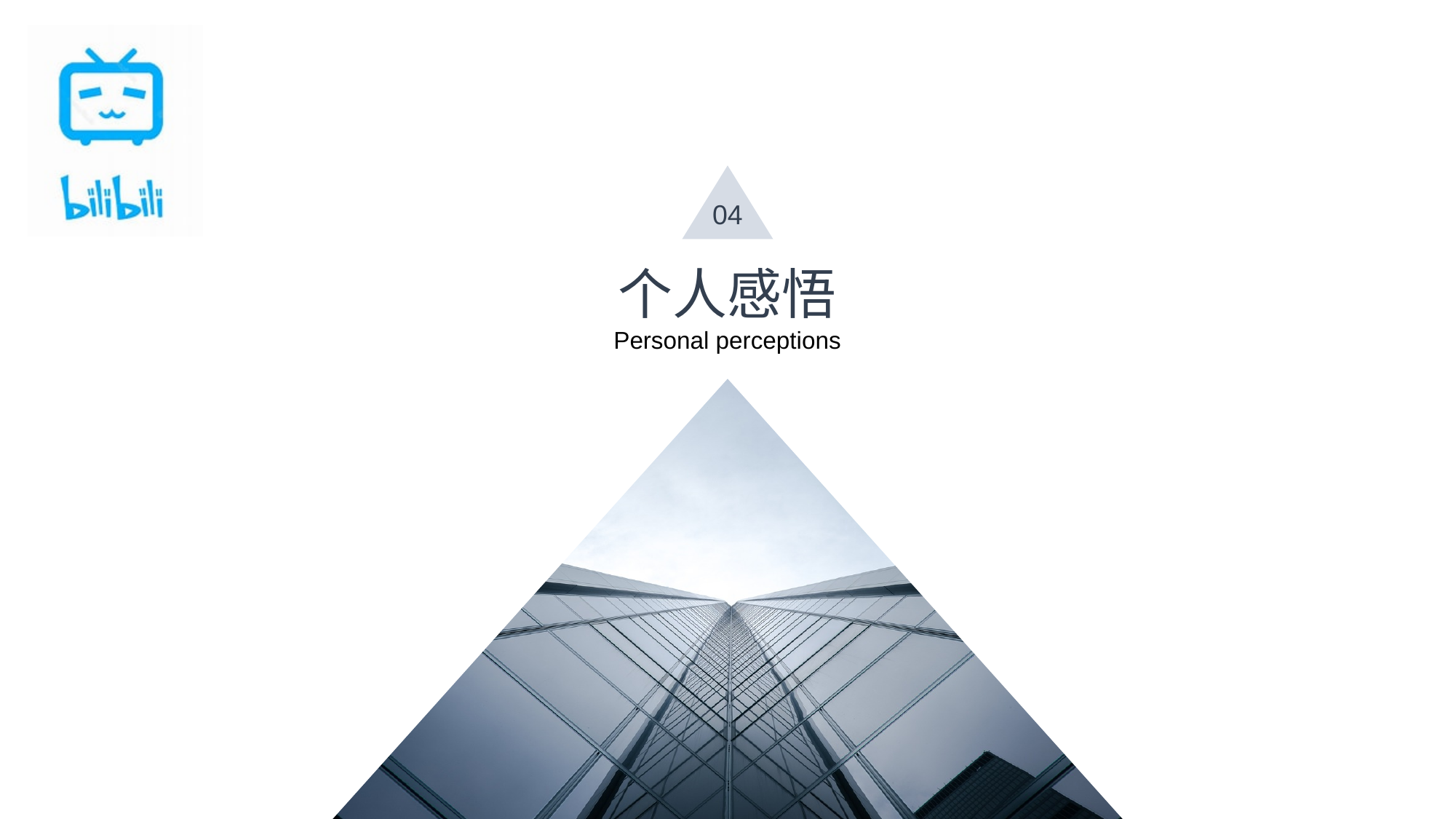

Logo
请输入公司名称
The company name

04
个人感悟
Personal perceptions